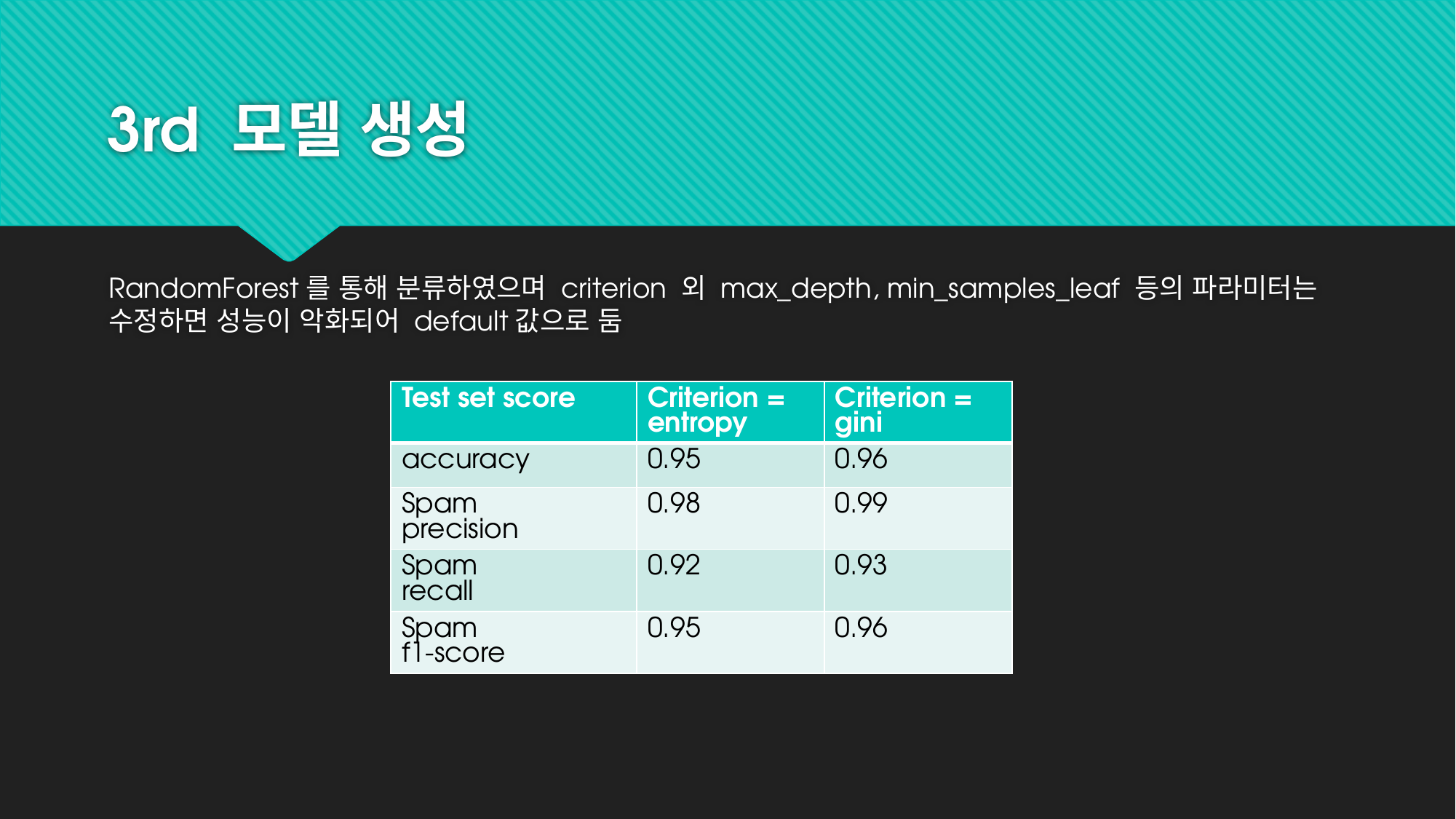

# 3rd 모델 생성
RandomForest를 통해 분류하였으며 criterion 외 max_depth, min_samples_leaf 등의 파라미터는 수정하면 성능이 악화되어 default값으로 둠

| Test set score | Criterion = entropy | Criterion = gini |
| --- | --- | --- |
| accuracy | 0.95 | 0.96 |
| Spam precision | 0.98 | 0.99 |
| Spam recall | 0.92 | 0.93 |
| Spam f1-score | 0.95 | 0.96 |